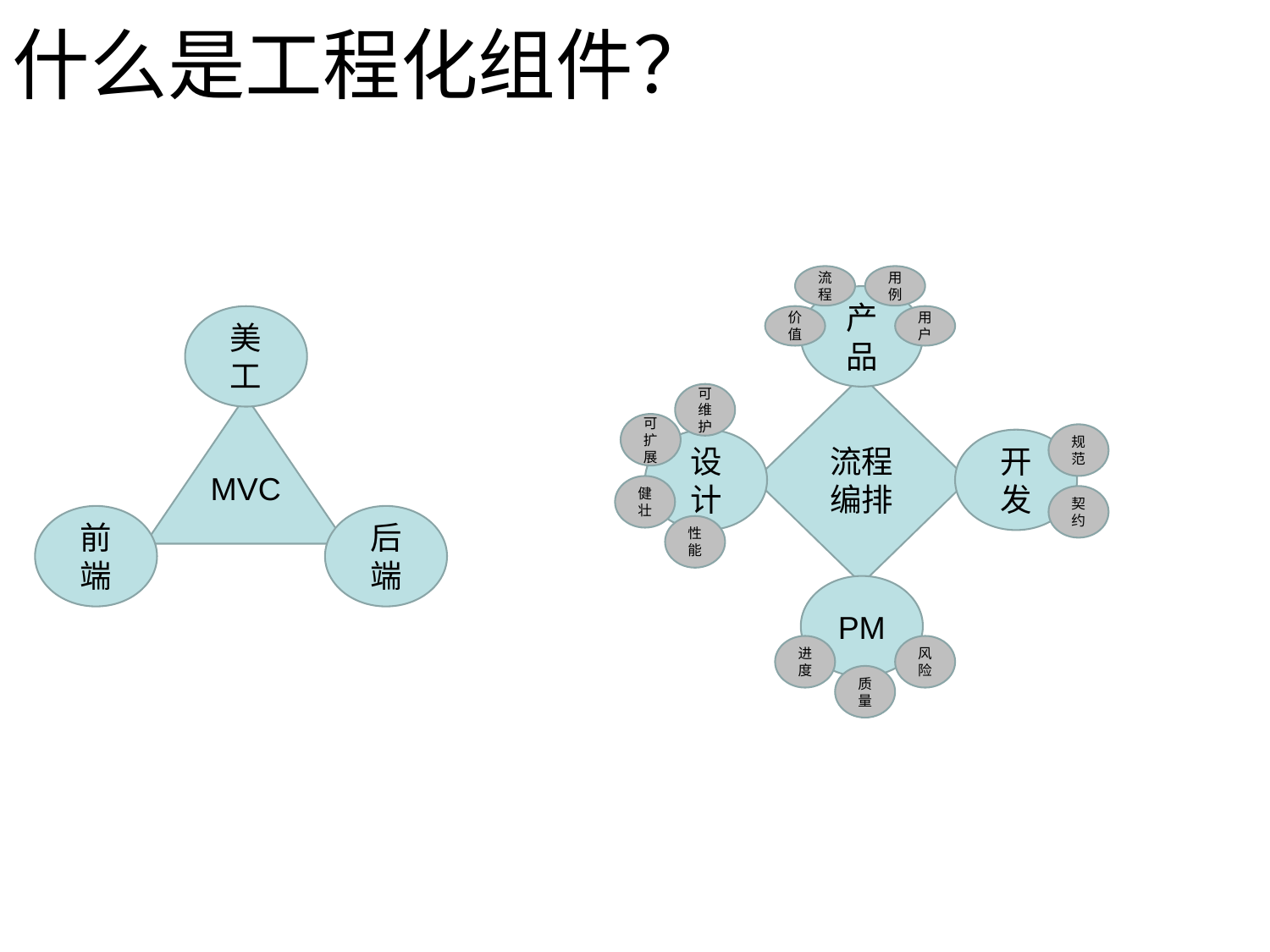

# 什么是工程化组件？
流程
用例
产品
美工
价值
用户
流程编排
可维护
MVC

可扩展
规范
设计
开发
健壮
契约
前端
后端
性能
PM
进度
风险
质量